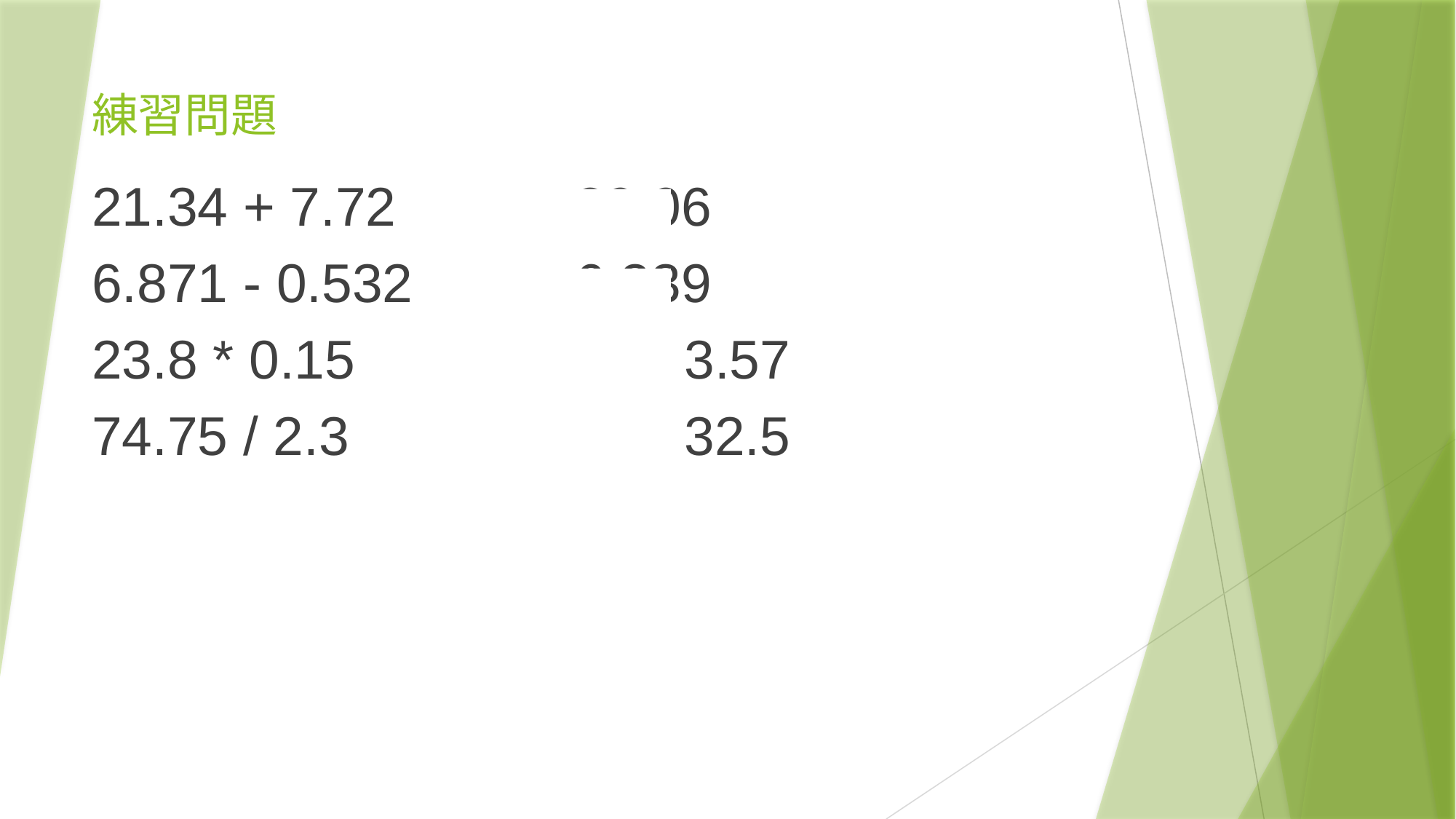

# 練習問題
21.34 + 7.72		= 29.06
6.871 - 0.532		= 6.339
23.8 * 0.15			= 3.57
74.75 / 2.3			= 32.5